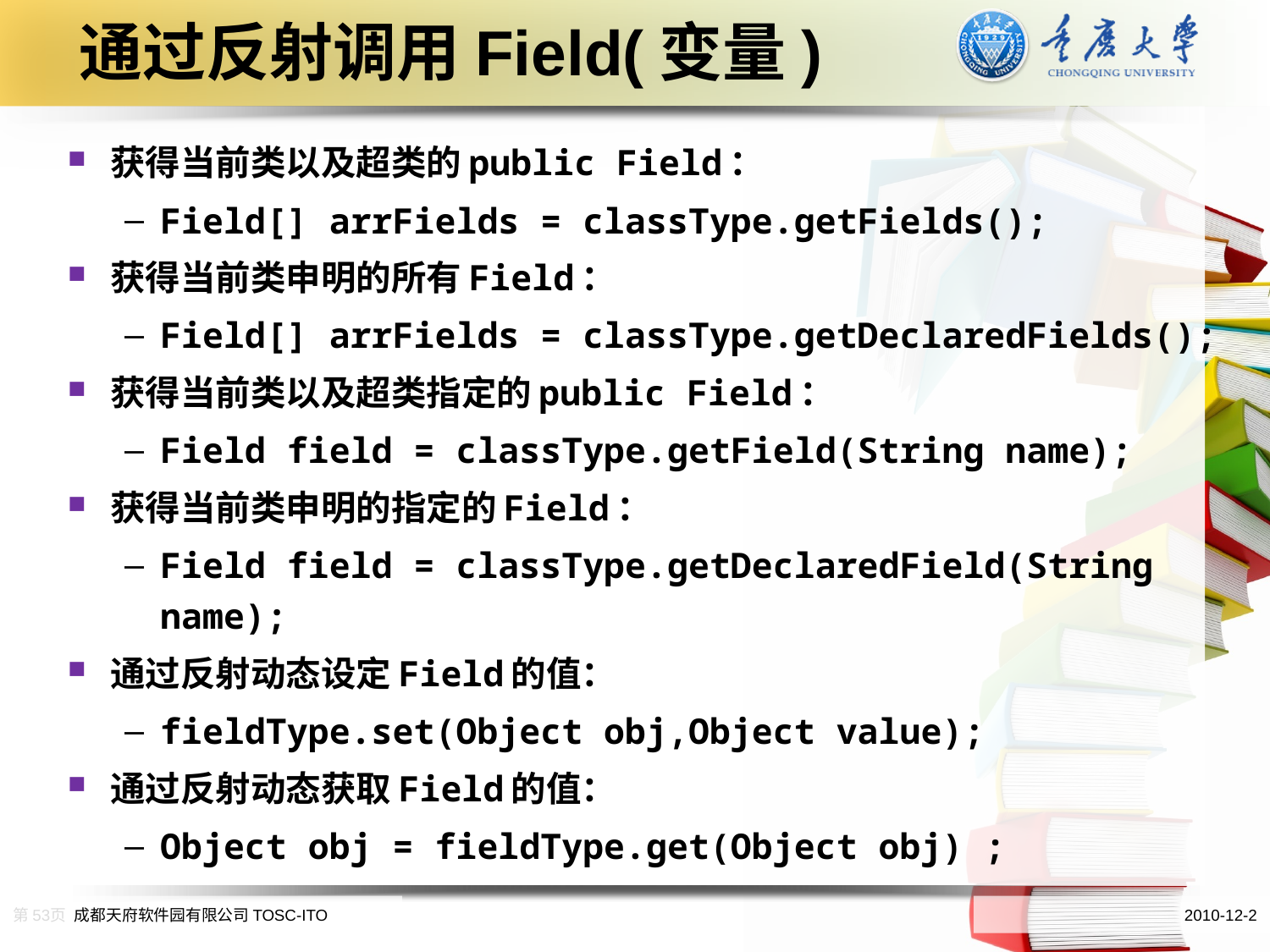

# 通过反射调用Field(变量)
获得当前类以及超类的public Field：
Field[] arrFields = classType.getFields();
获得当前类申明的所有Field：
Field[] arrFields = classType.getDeclaredFields();
获得当前类以及超类指定的public Field：
Field field = classType.getField(String name);
获得当前类申明的指定的Field：
Field field = classType.getDeclaredField(String name);
通过反射动态设定Field的值：
fieldType.set(Object obj,Object value);
通过反射动态获取Field的值：
Object obj = fieldType.get(Object obj) ;

第53页
成都天府软件园有限公司TOSC-ITO
2010-12-2